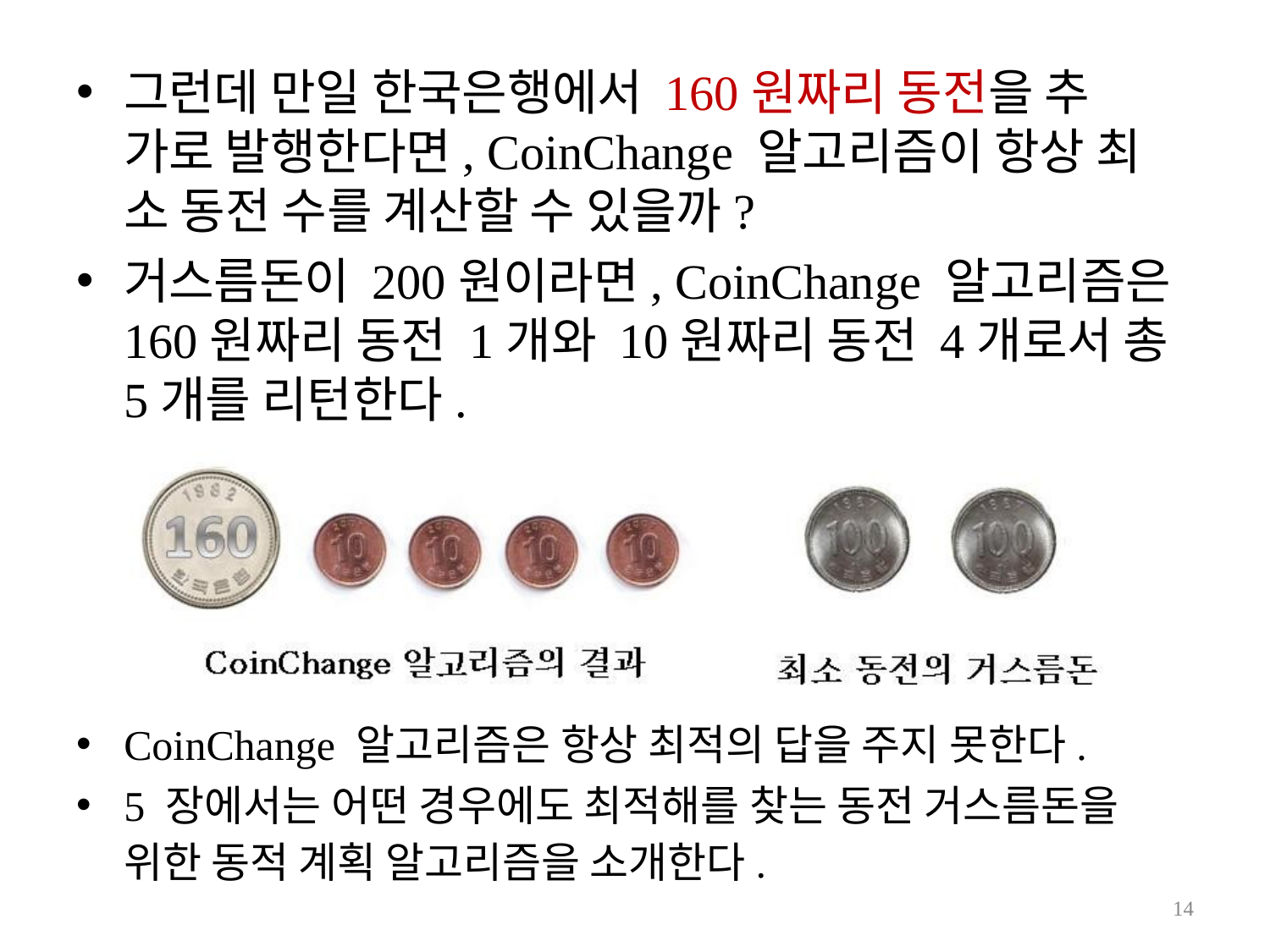

그런데 만일 한국은행에서 160원짜리 동전을 추  가로 발행한다면, CoinChange 알고리즘이 항상 최  소 동전 수를 계산할 수 있을까?
거스름돈이 200원이라면, CoinChange 알고리즘은  160원짜리 동전 1개와 10원짜리 동전 4개로서 총  5개를 리턴한다.

CoinChange 알고리즘은 항상 최적의 답을 주지 못한다.
5 장에서는 어떤 경우에도 최적해를 찾는 동전 거스름돈을  위한 동적 계획 알고리즘을 소개한다.
14